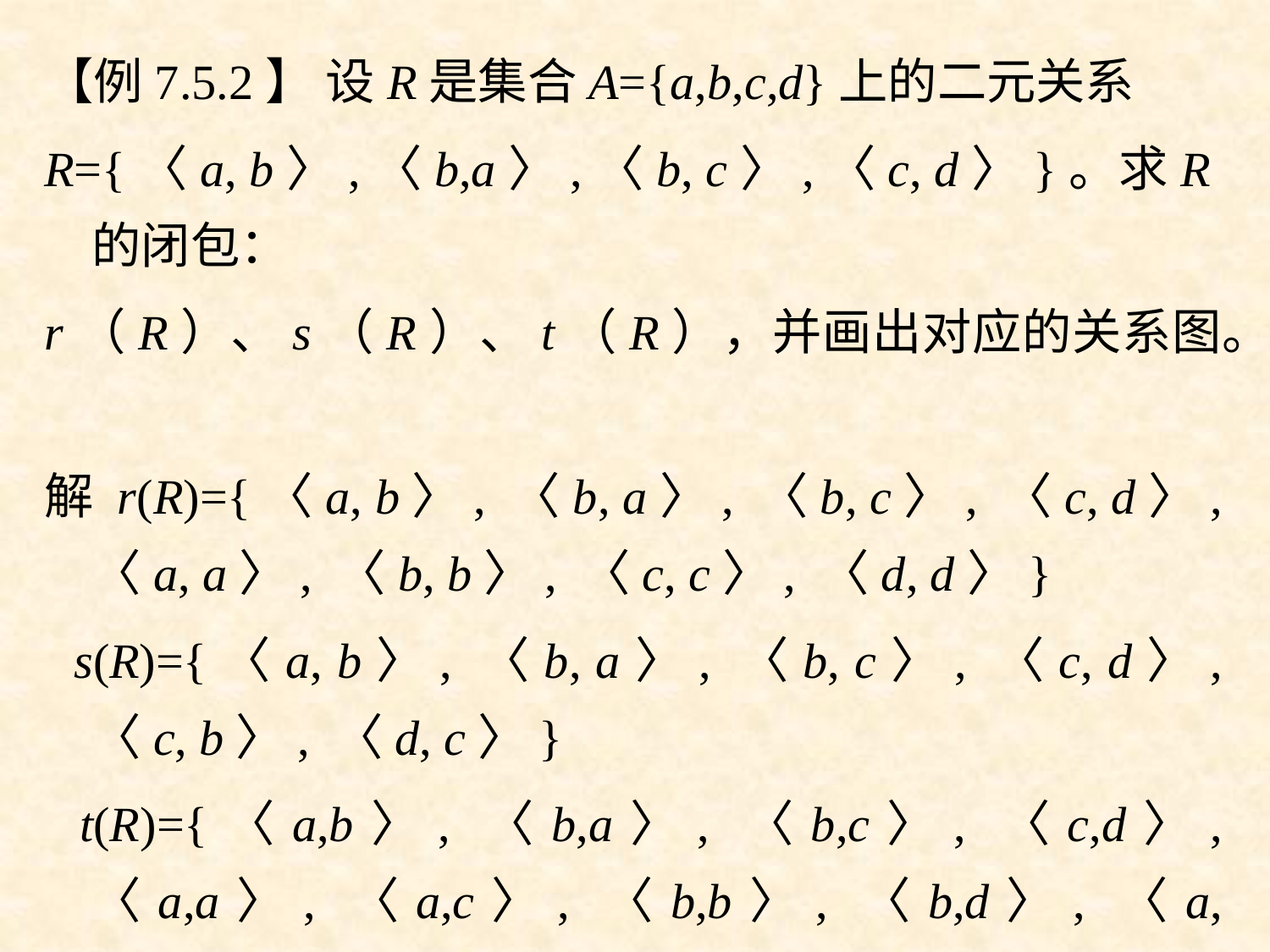

【例7.5.2】 设R是集合A={a,b,c,d}上的二元关系
R={〈a, b〉,〈b,a〉,〈b, c〉,〈c, d〉}。求R的闭包：
r（R）、s（R）、t（R），并画出对应的关系图。
解 r(R)={〈a, b〉, 〈b, a〉, 〈b, c〉, 〈c, d〉, 〈a, a〉, 〈b, b〉, 〈c, c〉, 〈d, d〉}
  s(R)={〈a, b〉, 〈b, a〉, 〈b, c〉, 〈c, d〉, 〈c, b〉, 〈d, c〉}
  t(R)={〈a,b〉, 〈b,a〉, 〈b,c〉, 〈c,d〉, 〈a,a〉, 〈a,c〉, 〈b,b〉, 〈b,d〉, 〈a,d〉}
其对应的关系图分别如图7.5.1(a)、 (b)、 (c)所示。